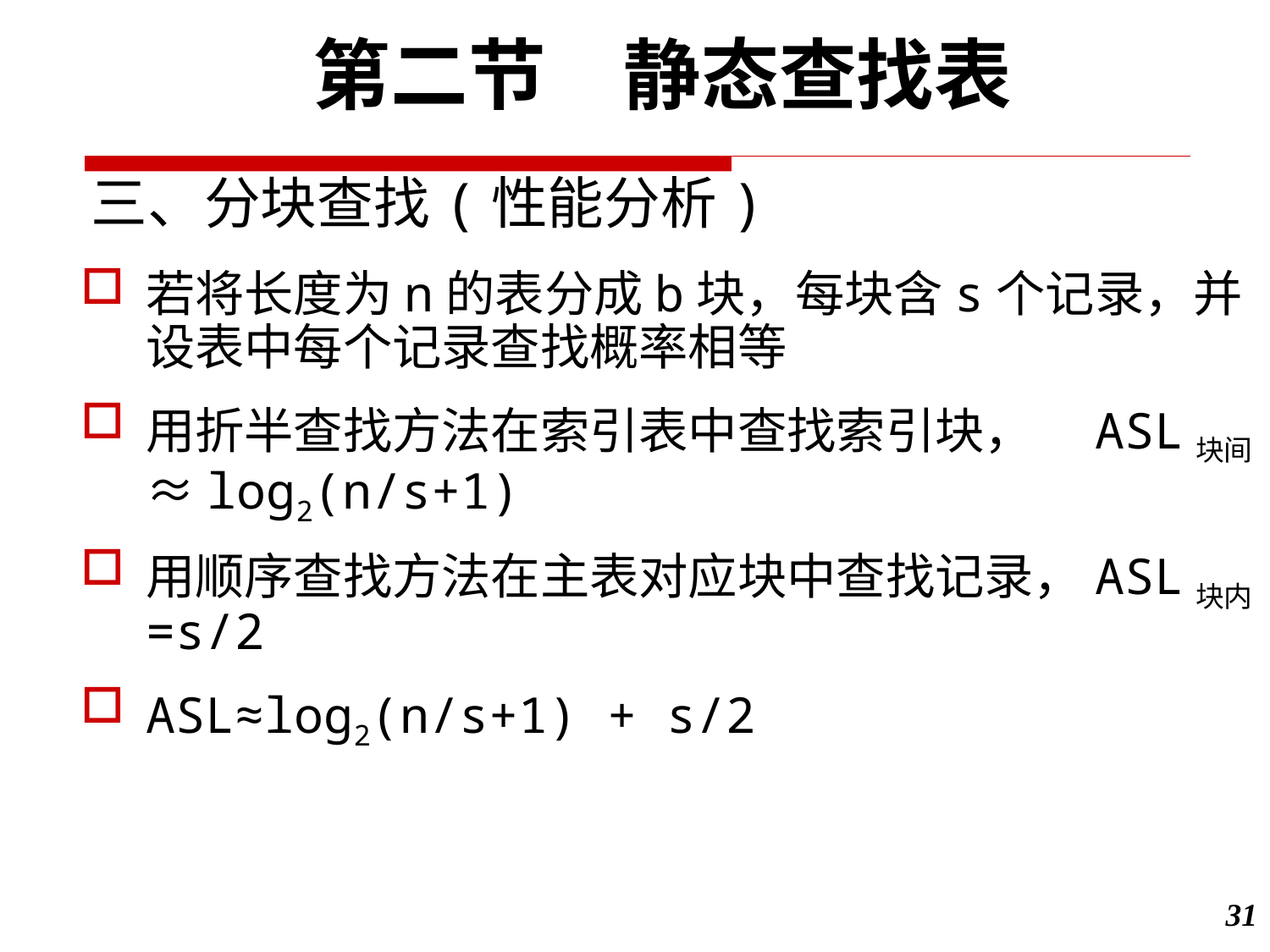

第二节　静态查找表
三、分块查找(性能分析)
若将长度为n的表分成b块，每块含s个记录，并设表中每个记录查找概率相等
用折半查找方法在索引表中查找索引块，　ASL块间≈log2(n/s+1)
用顺序查找方法在主表对应块中查找记录，ASL块内=s/2
ASL≈log2(n/s+1) + s/2
31